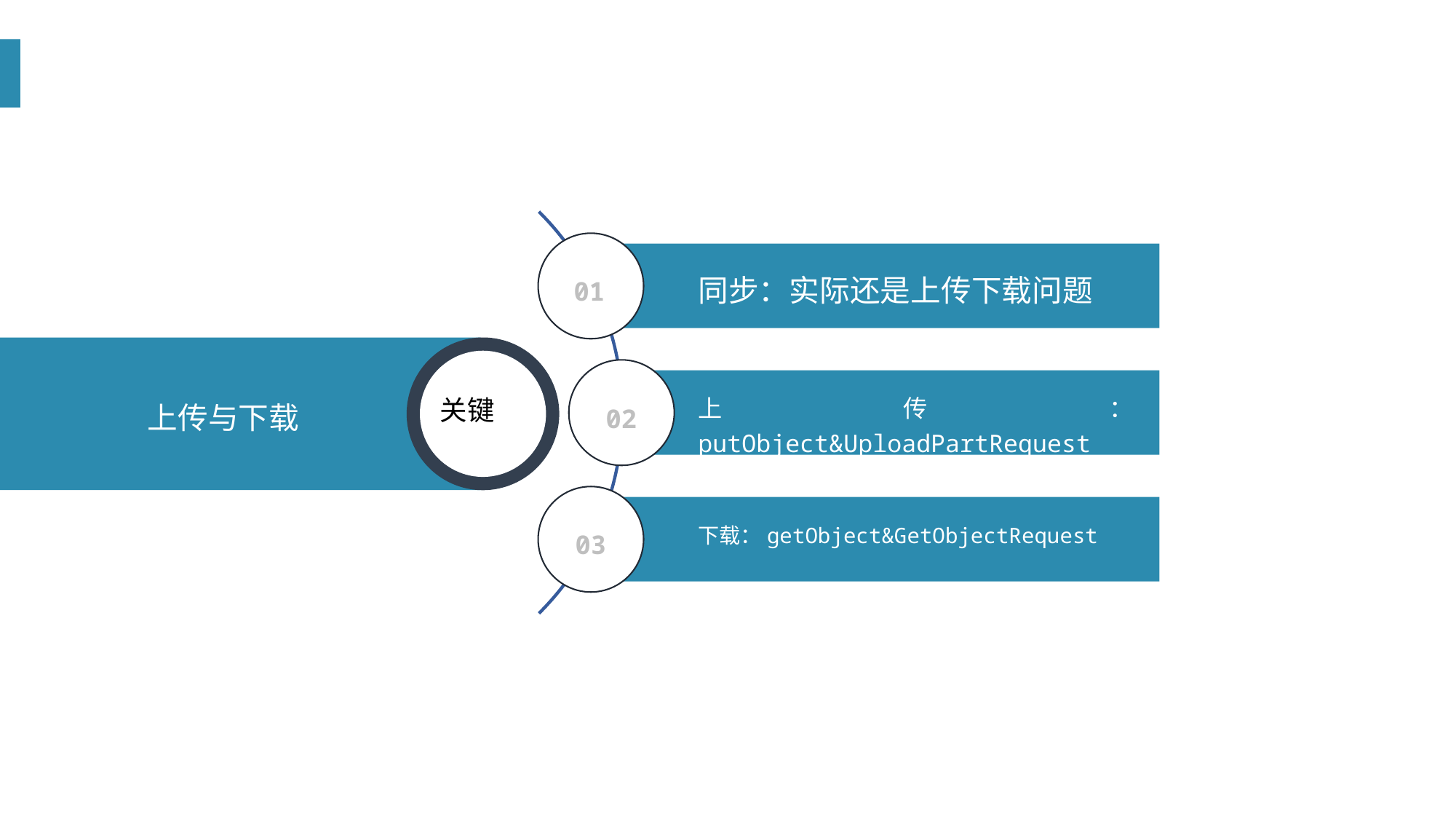

同步：实际还是上传下载问题
01
上传：putObject&UploadPartRequest
02
下载：getObject&GetObjectRequest
03

上传与下载
关键